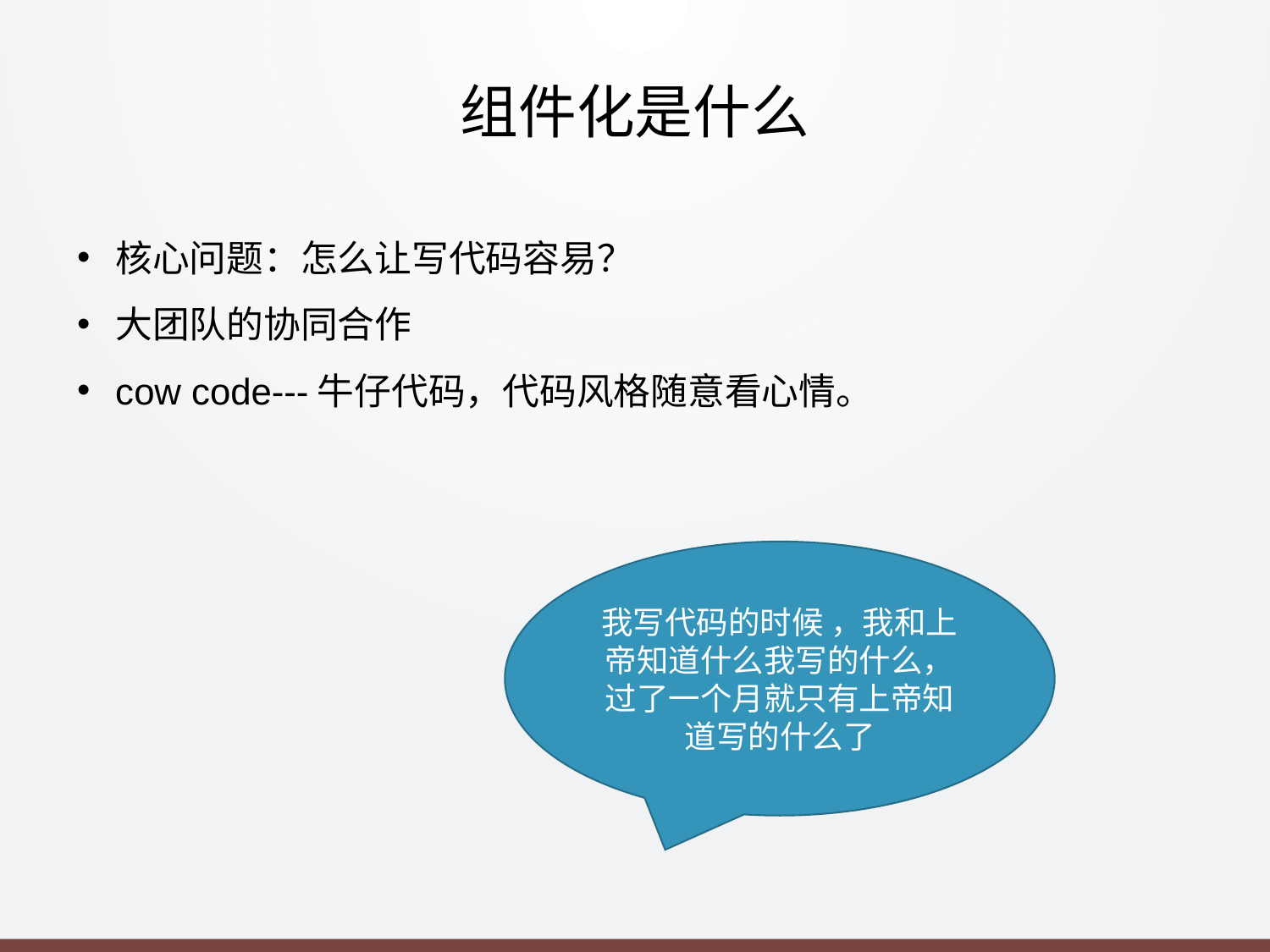

# 组件化是什么
核心问题：怎么让写代码容易？
大团队的协同合作
cow code---牛仔代码，代码风格随意看心情。

我写代码的时候 ，我和上帝知道什么我写的什么，过了一个月就只有上帝知道写的什么了